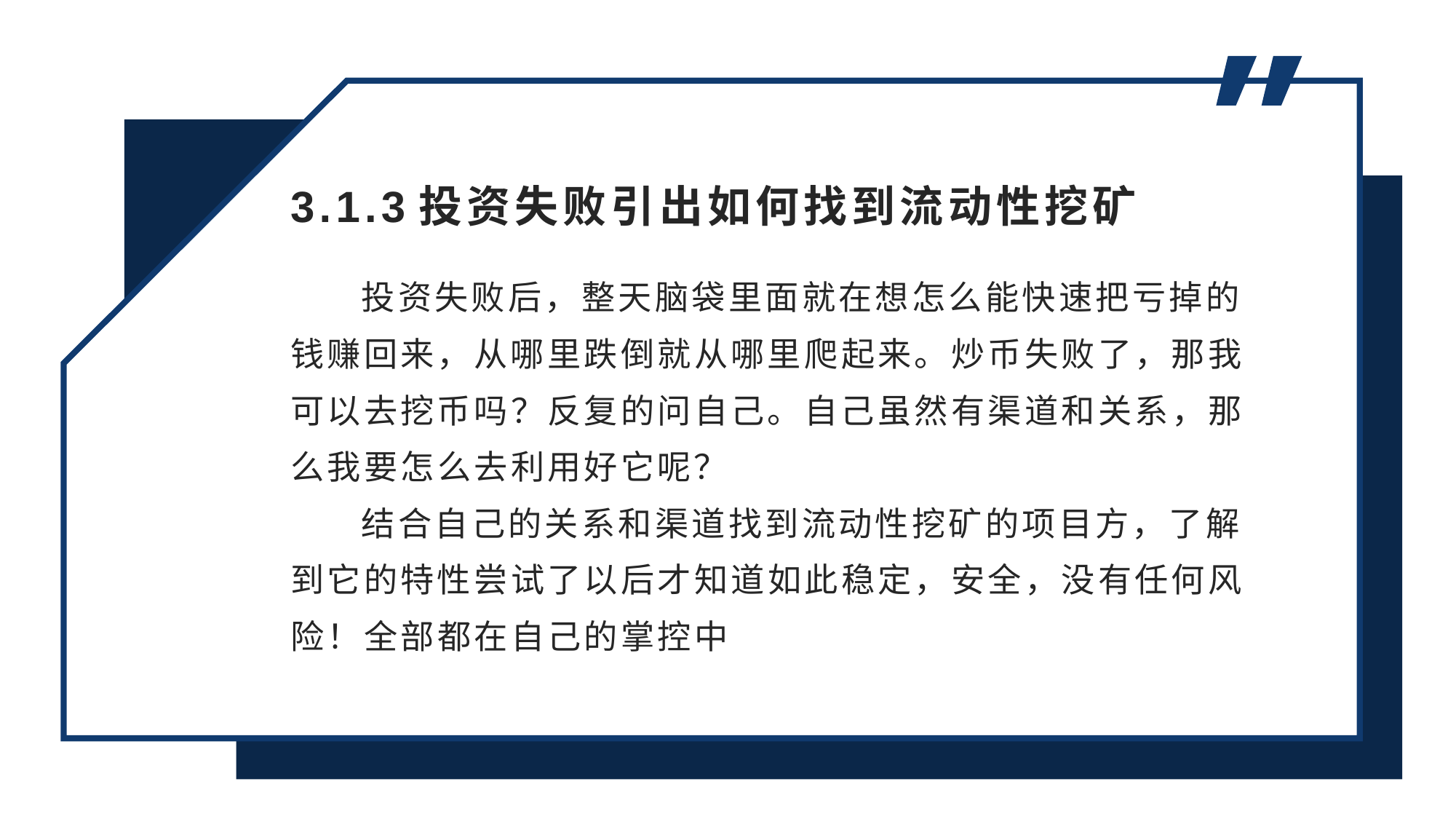

3.1.3投资失败引出如何找到流动性挖矿

      投资失败后，整天脑袋里面就在想怎么能快速把亏掉的钱赚回来，从哪里跌倒就从哪里爬起来。炒币失败了，那我可以去挖币吗？反复的问自己。自己虽然有渠道和关系，那么我要怎么去利用好它呢？
      结合自己的关系和渠道找到流动性挖矿的项目方，了解到它的特性尝试了以后才知道如此稳定，安全，没有任何风险！全部都在自己的掌控中